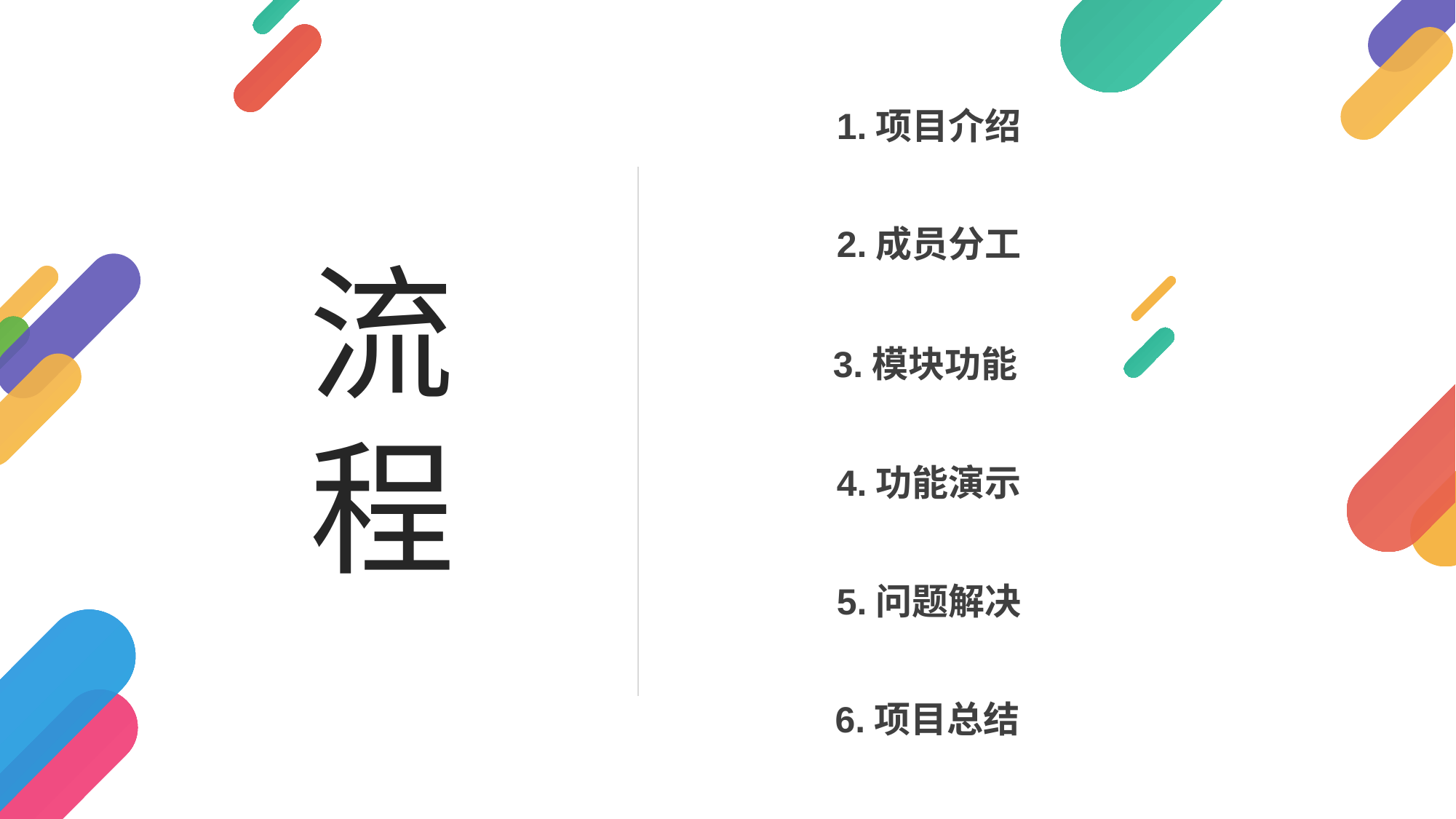

1.项目介绍
2.成员分工
流程

3.模块功能

4.功能演示

5.问题解决

6.项目总结